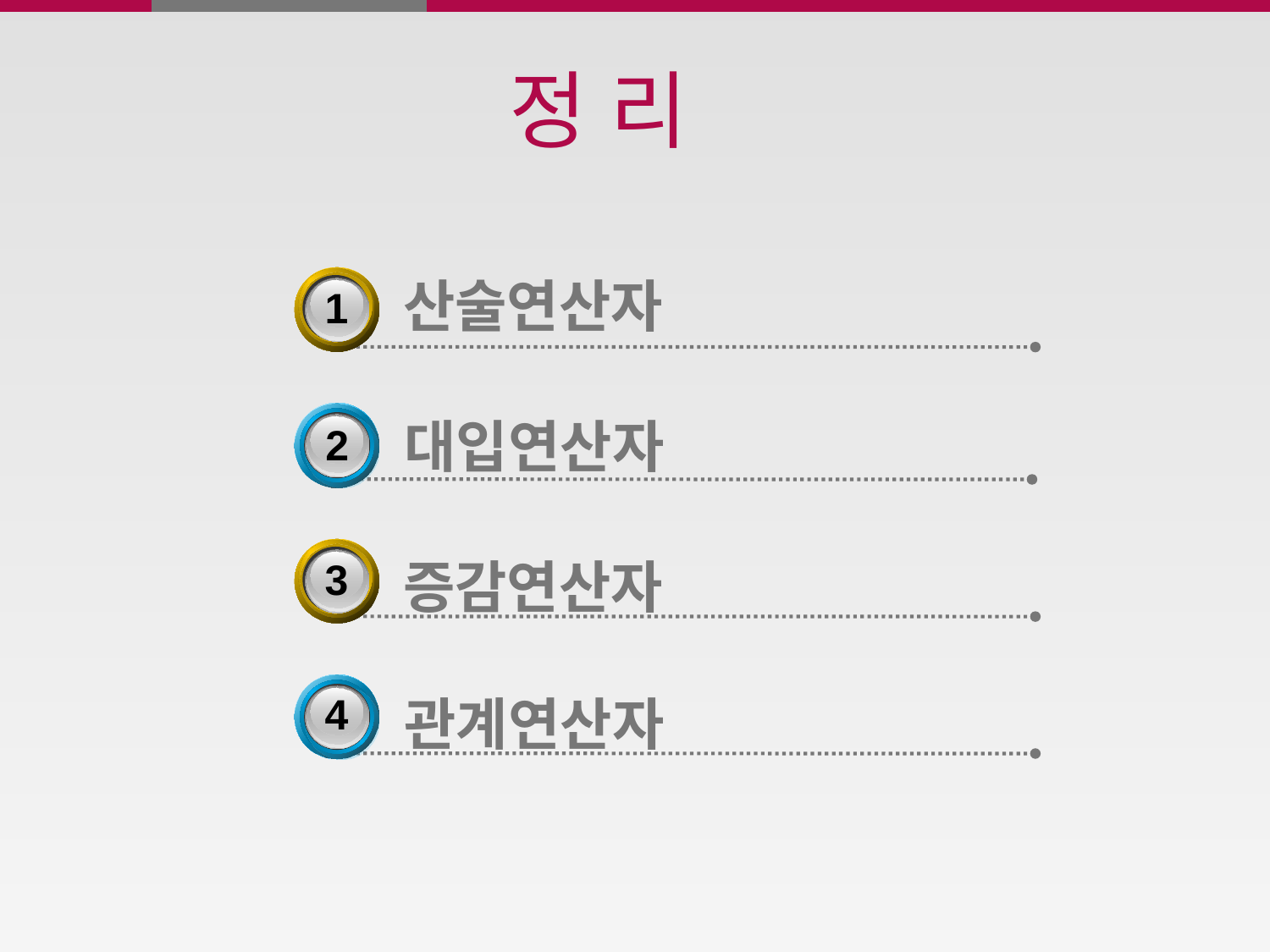

# 정 리
산술연산자

3

1

2
대입연산자

3

3
증감연산자

4
관계연산자